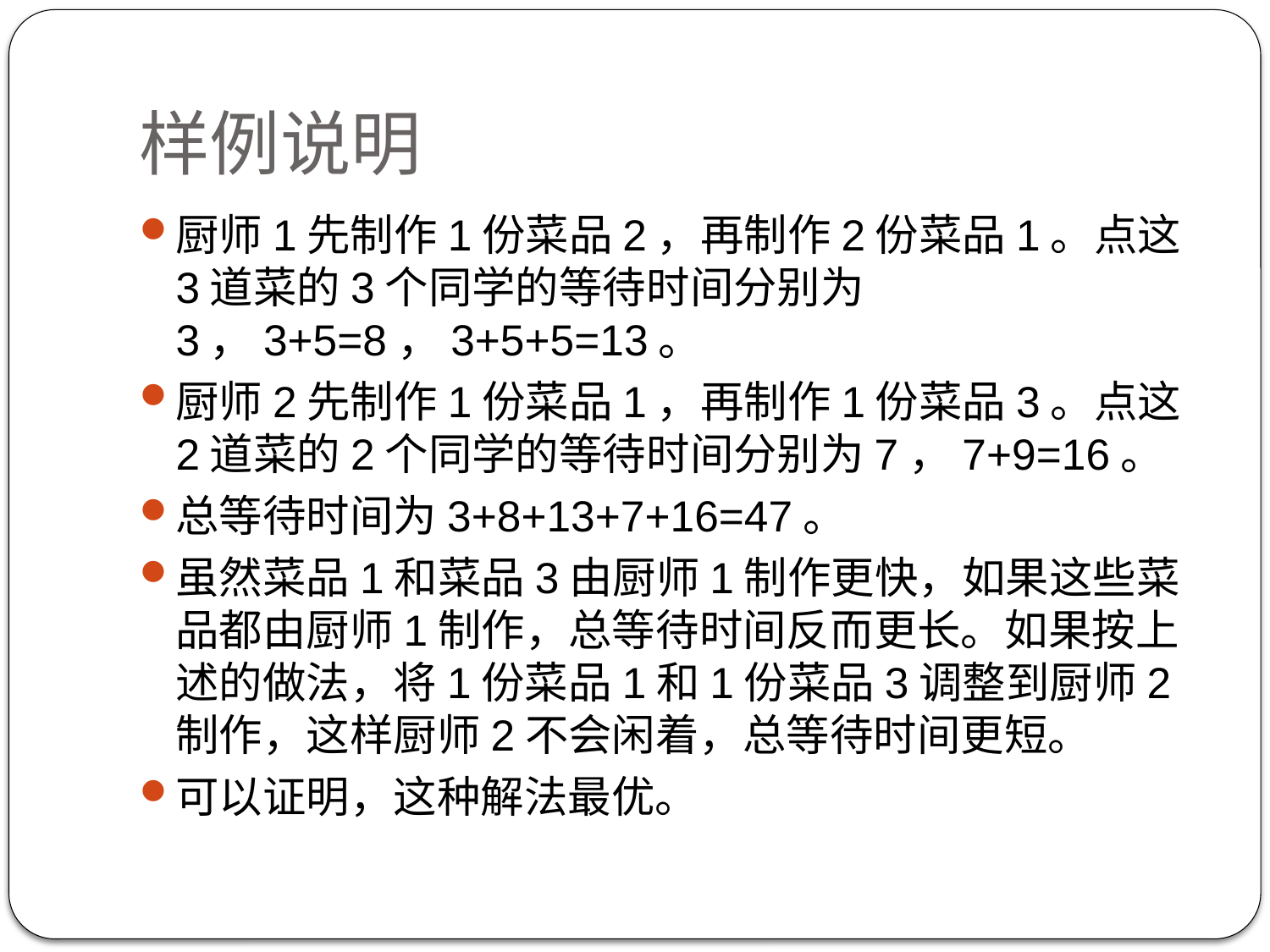

# 样例说明
厨师1先制作1份菜品2，再制作2份菜品1。点这3道菜的3个同学的等待时间分别为3，3+5=8，3+5+5=13。
厨师2先制作1份菜品1，再制作1份菜品3。点这2道菜的2个同学的等待时间分别为7，7+9=16。
总等待时间为3+8+13+7+16=47。
虽然菜品1和菜品3由厨师1制作更快，如果这些菜品都由厨师1制作，总等待时间反而更长。如果按上述的做法，将1份菜品1和1份菜品3调整到厨师2制作，这样厨师2不会闲着，总等待时间更短。
可以证明，这种解法最优。